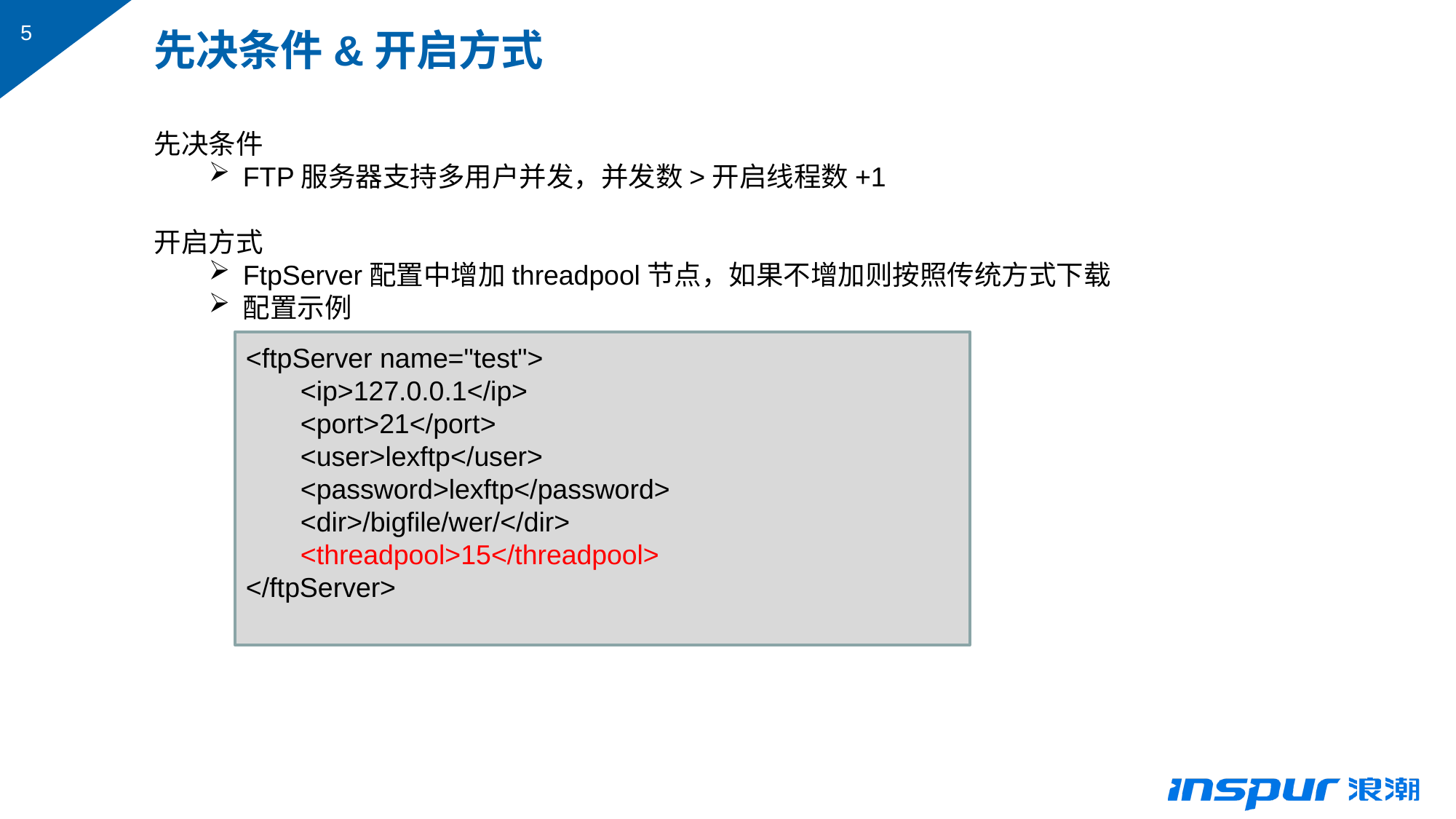

# 先决条件&开启方式
先决条件
FTP服务器支持多用户并发，并发数>开启线程数+1

开启方式
FtpServer配置中增加threadpool节点，如果不增加则按照传统方式下载
配置示例
<ftpServer name="test">
<ip>127.0.0.1</ip>
<port>21</port>
<user>lexftp</user>
<password>lexftp</password>
<dir>/bigfile/wer/</dir>
<threadpool>15</threadpool>
</ftpServer>